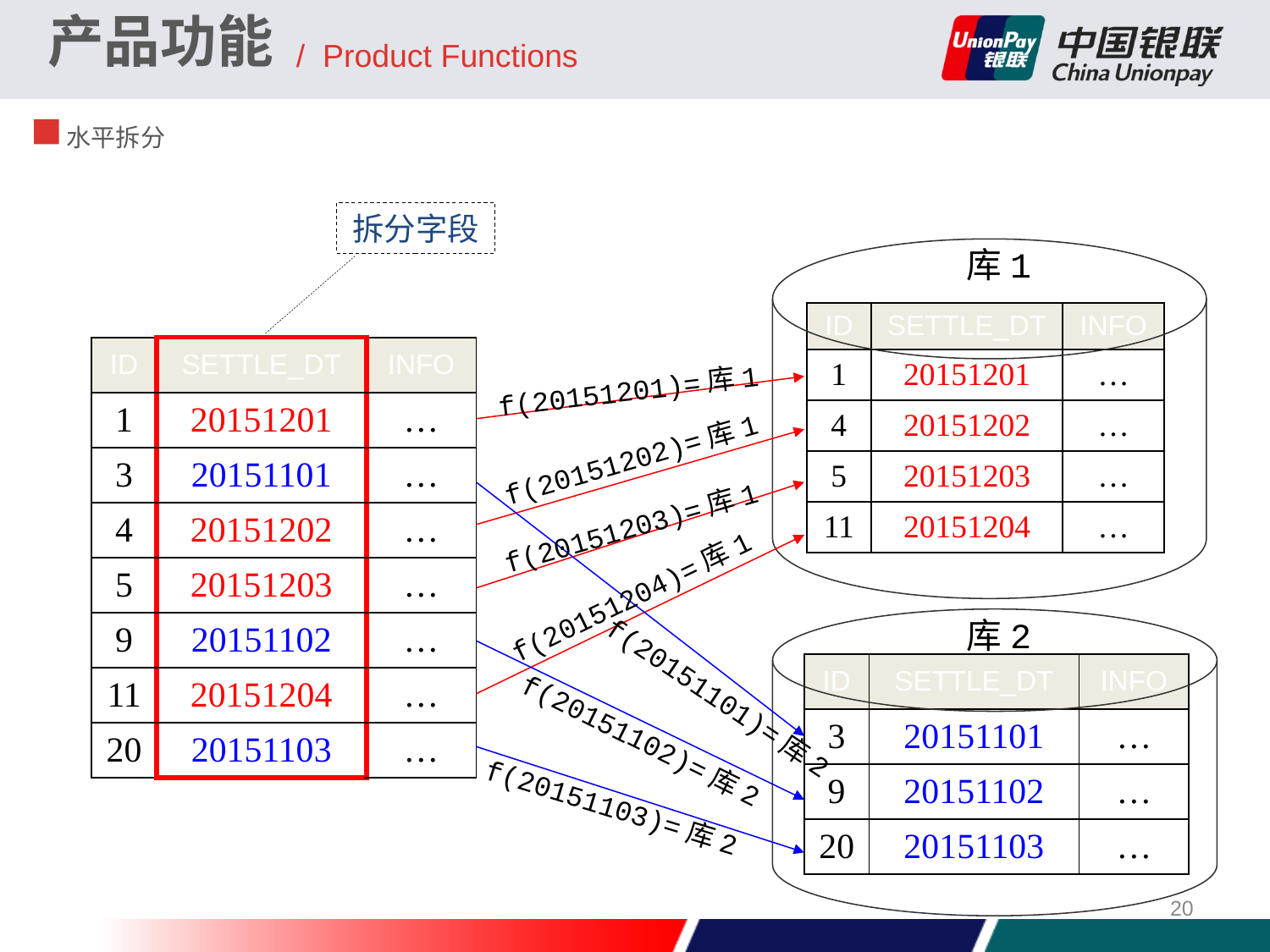

产品功能
/  Product Functions
水平拆分

拆分字段
库1

| ID | SETTLE\_DT | INFO |
| --- | --- | --- |
| 1 | 20151201 | … |
| 4 | 20151202 | … |
| 5 | 20151203 | … |
| 11 | 20151204 | … |
| ID | SETTLE\_DT | INFO |
| --- | --- | --- |
| 1 | 20151201 | … |
| 3 | 20151101 | … |
| 4 | 20151202 | … |
| 5 | 20151203 | … |
| 9 | 20151102 | … |
| 11 | 20151204 | … |
| 20 | 20151103 | … |
f(20151201)=库1

f(20151202)=库1

f(20151203)=库1

f(20151204)=库1
库2

| ID | SETTLE\_DT | INFO |
| --- | --- | --- |
| 3 | 20151101 | … |
| 9 | 20151102 | … |
| 20 | 20151103 | … |
f(20151101)=库2
f(20151102)=库2

f(20151103)=库2
20